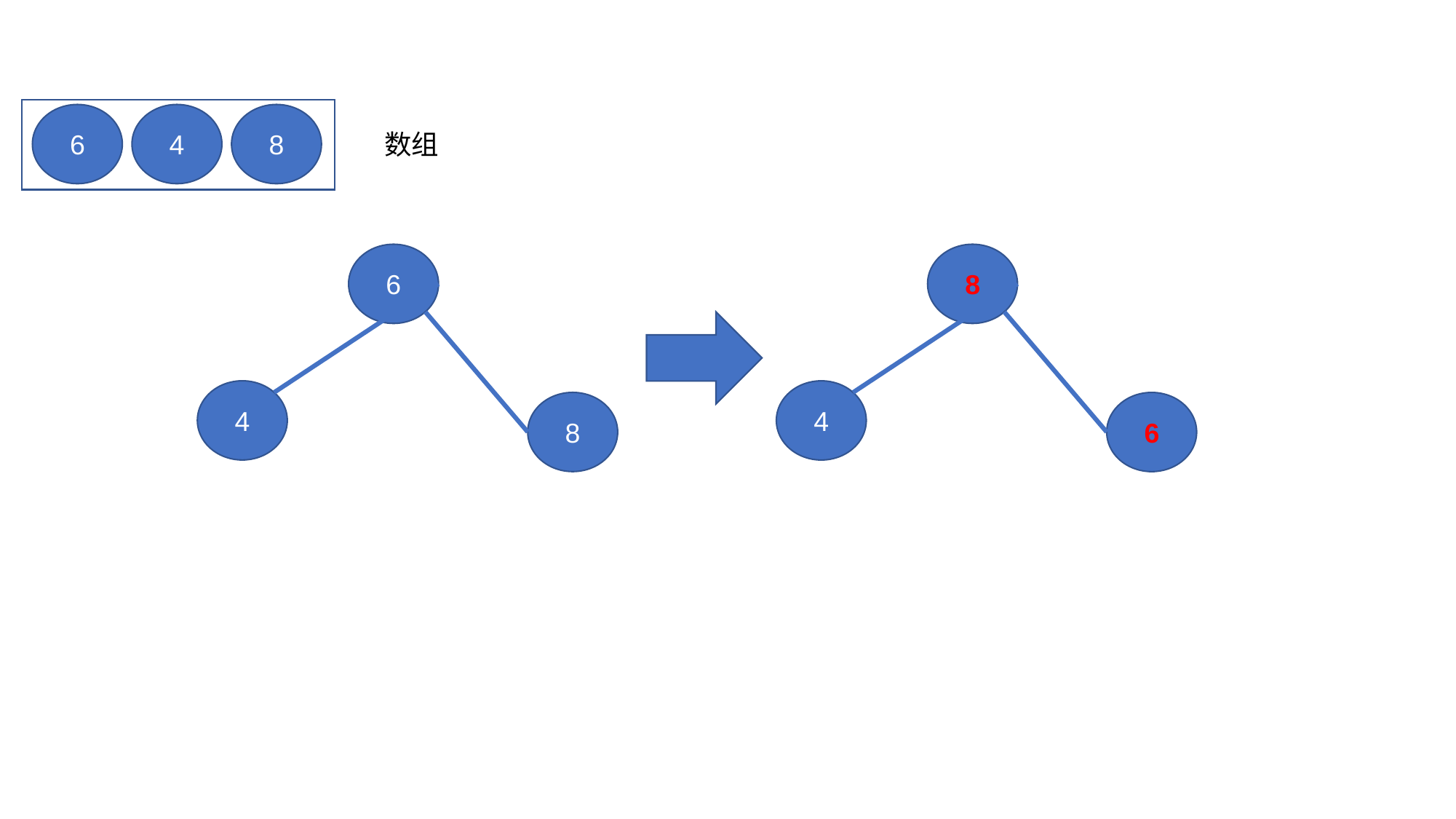

4
8
6
数组
6
8

4
4
8
6